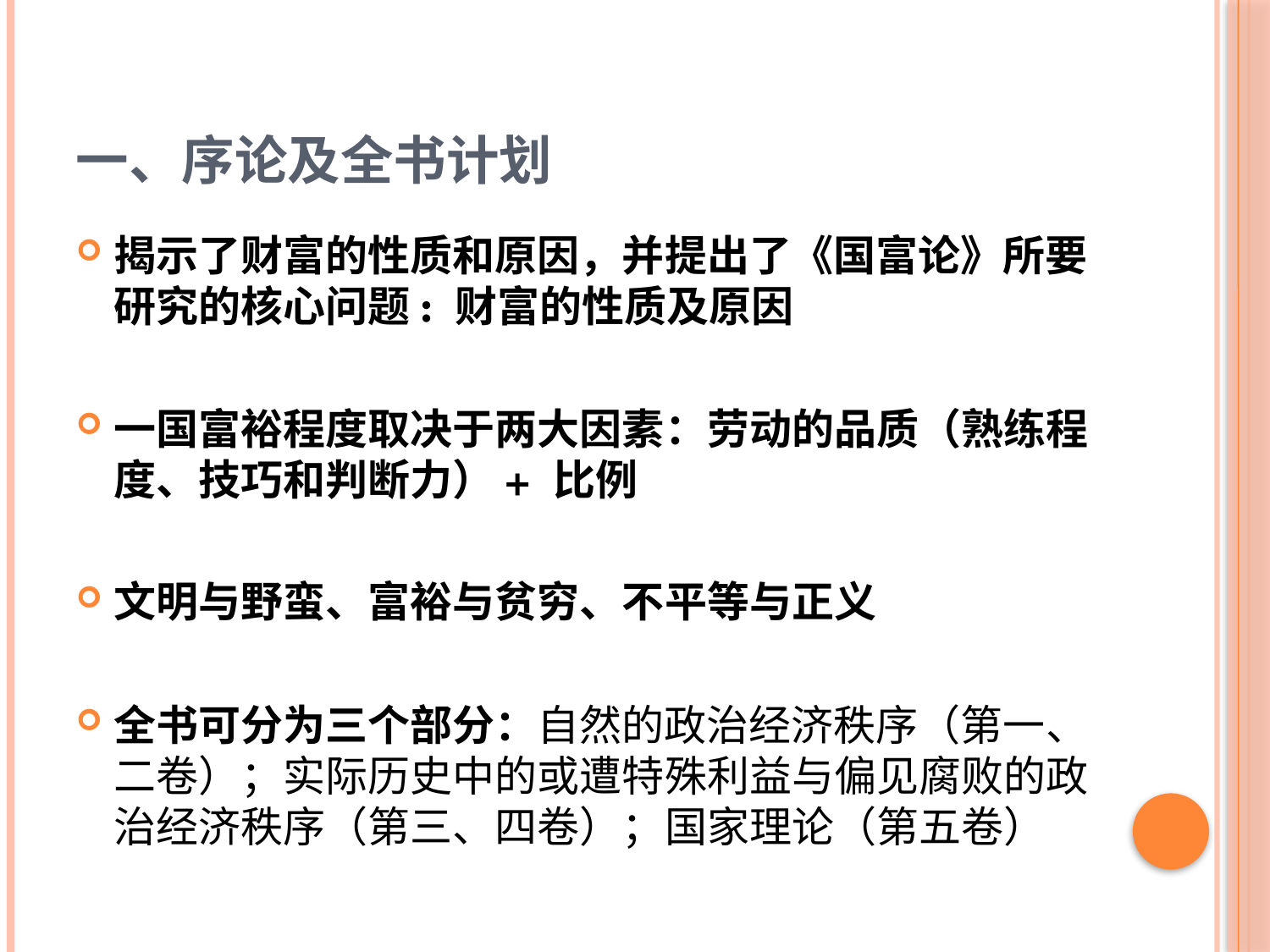

# 一、序论及全书计划
揭示了财富的性质和原因，并提出了《国富论》所要研究的核心问题: 财富的性质及原因

一国富裕程度取决于两大因素：劳动的品质（熟练程度、技巧和判断力）+ 比例

文明与野蛮、富裕与贫穷、不平等与正义

全书可分为三个部分：自然的政治经济秩序（第一、二卷）；实际历史中的或遭特殊利益与偏见腐败的政治经济秩序（第三、四卷）；国家理论（第五卷）